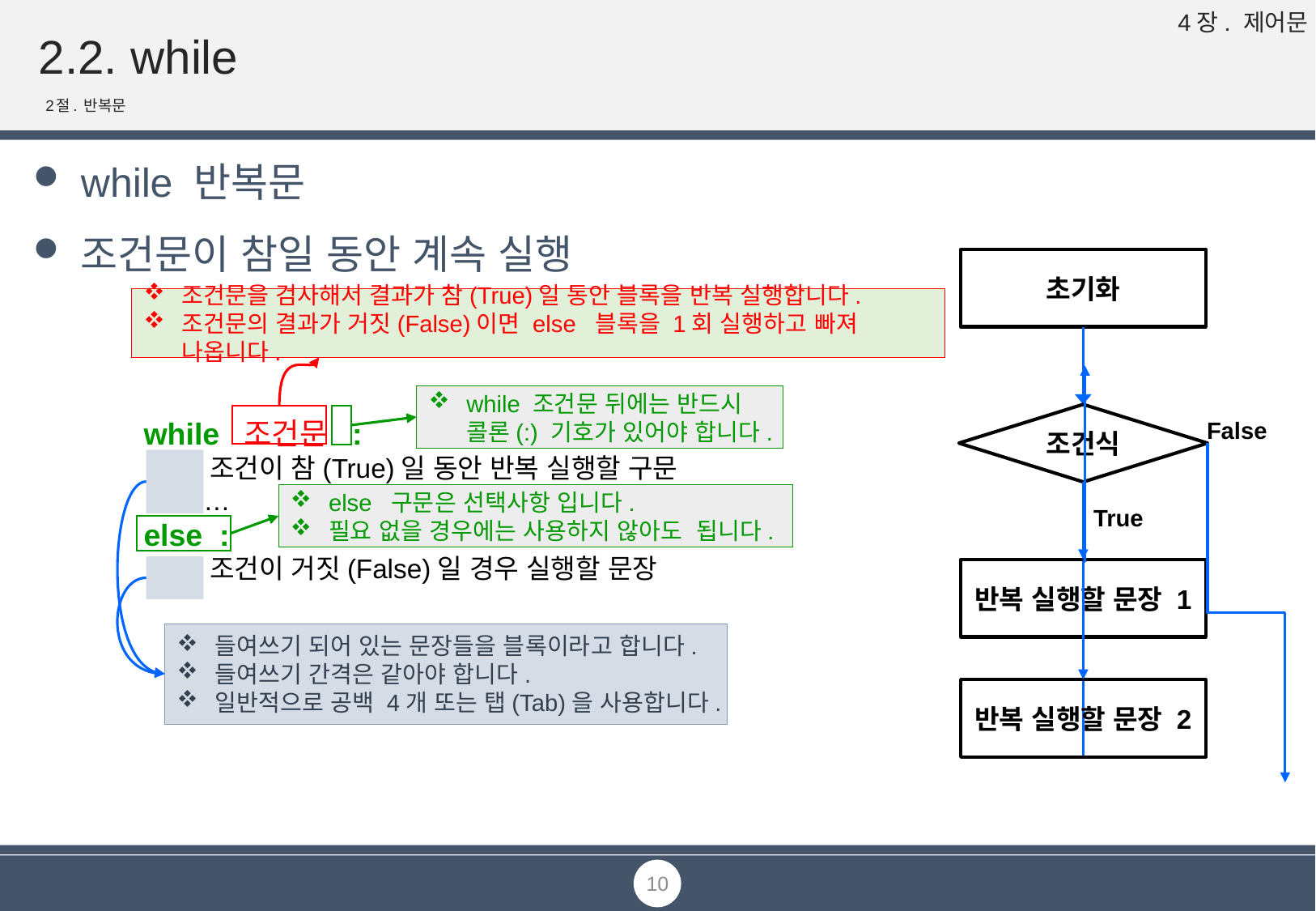

# 2.2. while
2절. 반복문
while 반복문
조건문이 참일 동안 계속 실행
초기화
조건식
False
True
반복 실행할 문장 1
반복 실행할 문장 2
조건문을 검사해서 결과가 참(True)일 동안 블록을 반복 실행합니다.
조건문의 결과가 거짓(False)이면 else  블록을 1회 실행하고 빠져 나옵니다.
while 조건문 뒤에는 반드시 콜론(:) 기호가 있어야 합니다.
while  조건문  :
        조건이 참(True)일 동안 반복 실행할 구문
        …
else  :
        조건이 거짓(False)일 경우 실행할 문장

else  구문은 선택사항 입니다.
필요 없을 경우에는 사용하지 않아도  됩니다.

들여쓰기 되어 있는 문장들을 블록이라고 합니다.
들여쓰기 간격은 같아야 합니다.
일반적으로 공백 4개 또는 탭(Tab)을 사용합니다.
10